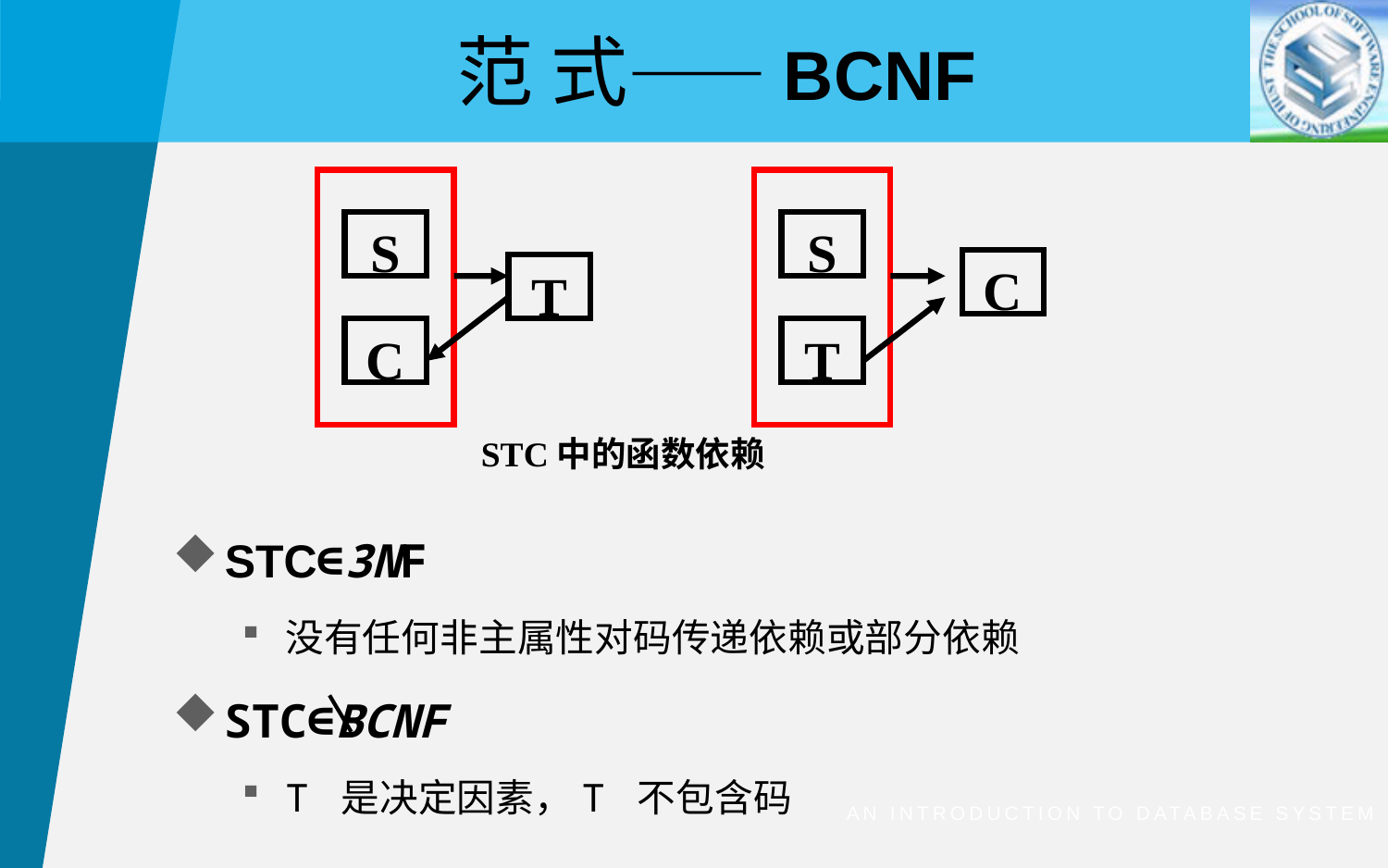

范 式——BCNF

S
S
T

C
T
STC中的函数依赖
C
STC∈3NF
没有任何非主属性对码传递依赖或部分依赖
STC∈BCNF
T 是决定因素，T 不包含码

An Introduction to Database System